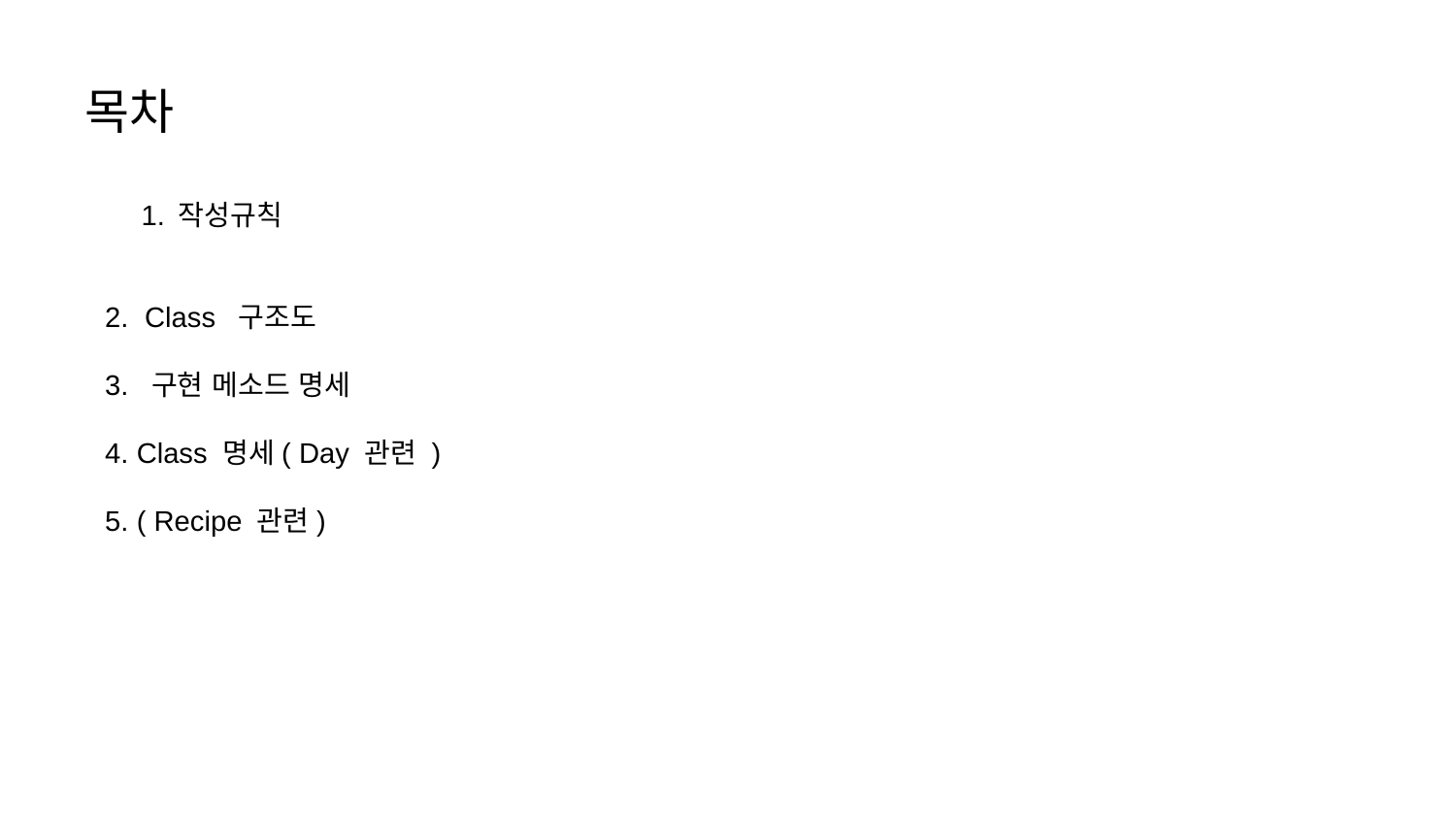

목차
작성규칙

2.  Class  구조도

3.  구현 메소드 명세

4. Class 명세( Day 관련 )

5. ( Recipe 관련)